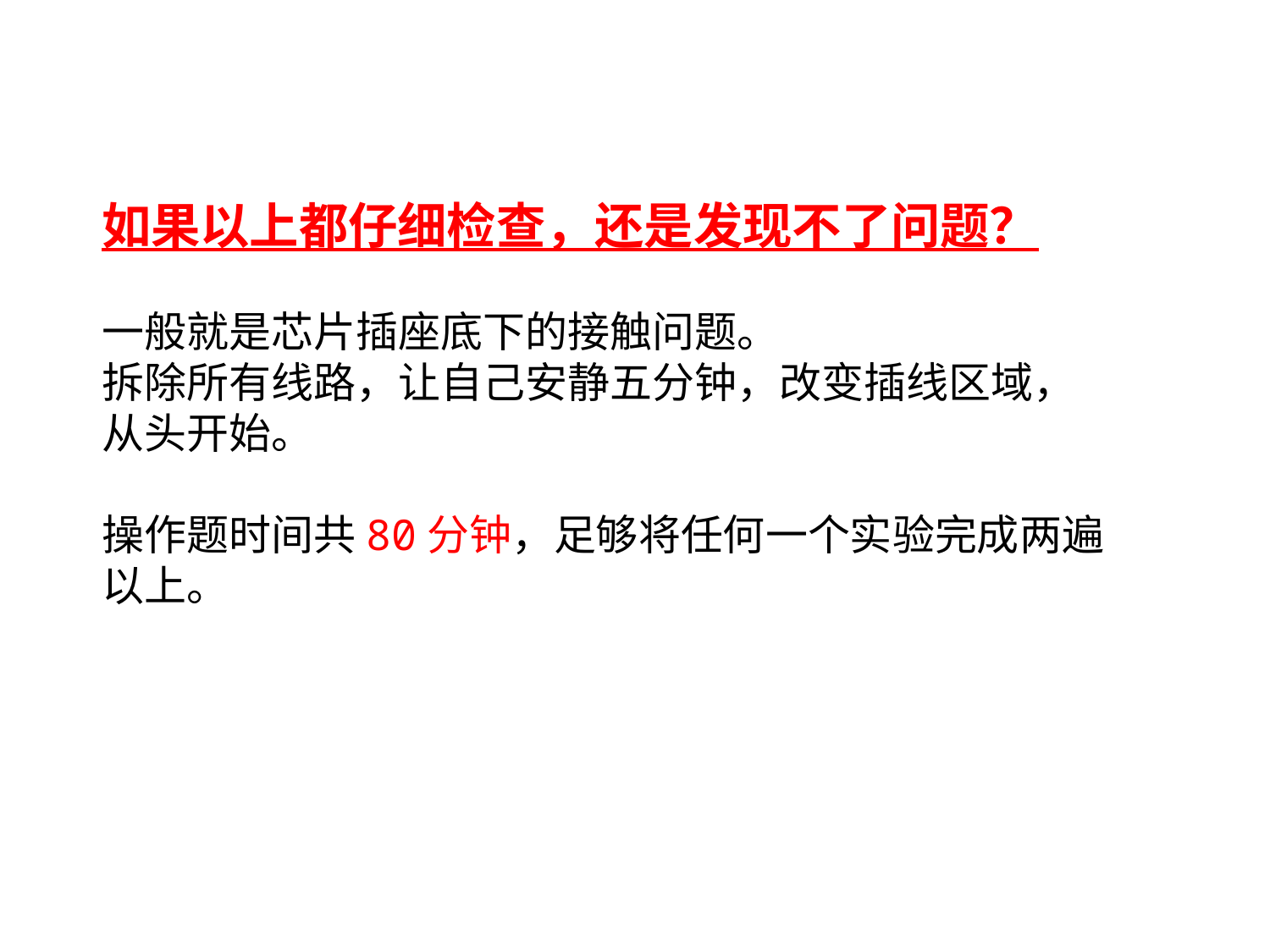

如果以上都仔细检查，还是发现不了问题？

一般就是芯片插座底下的接触问题。
拆除所有线路，让自己安静五分钟，改变插线区域，从头开始。

操作题时间共80分钟，足够将任何一个实验完成两遍以上。